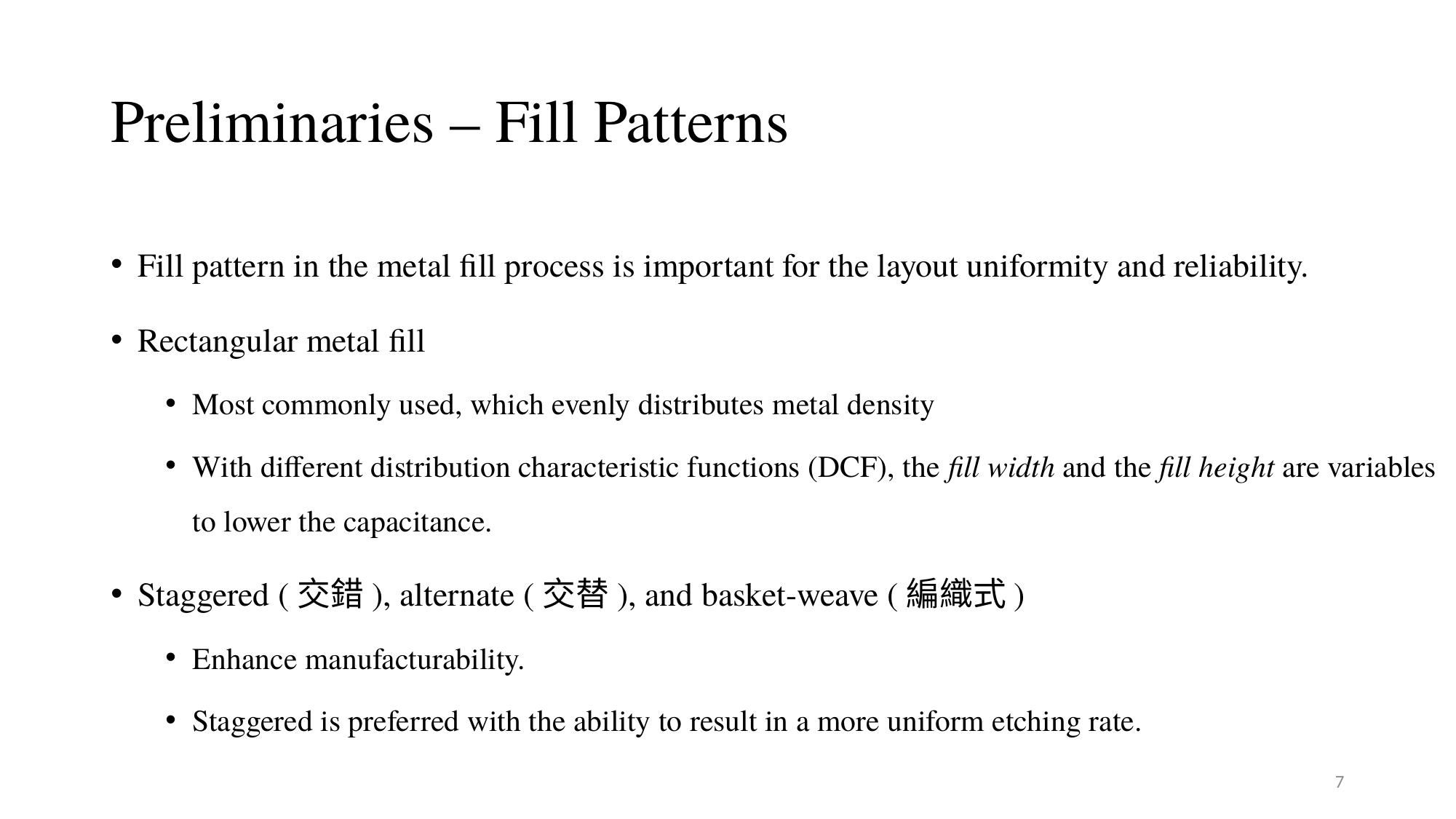

# Preliminaries – Fill Patterns
Fill pattern in the metal fill process is important for the layout uniformity and reliability.
Rectangular metal fill
Most commonly used, which evenly distributes metal density
With different distribution characteristic functions (DCF), the fill width and the fill height are variables to lower the capacitance.
Staggered (交錯), alternate (交替), and basket-weave (編織式)
Enhance manufacturability.
Staggered is preferred with the ability to result in a more uniform etching rate.
7